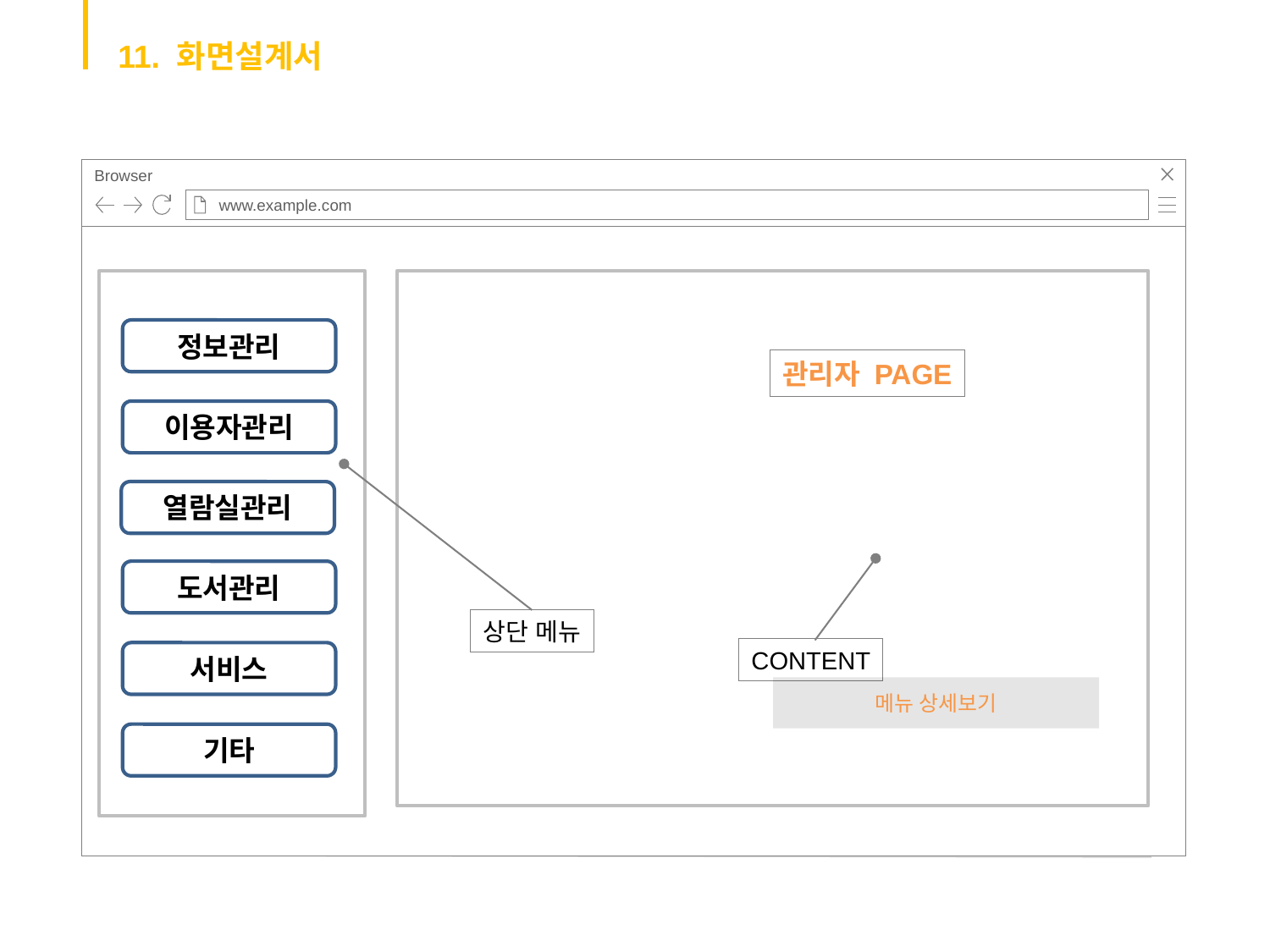

11. 화면설계서
Browser

www.example.com

정보관리
관리자 PAGE
이용자관리
열람실관리
도서관리
상단 메뉴
CONTENT
서비스
메뉴 상세보기
기타